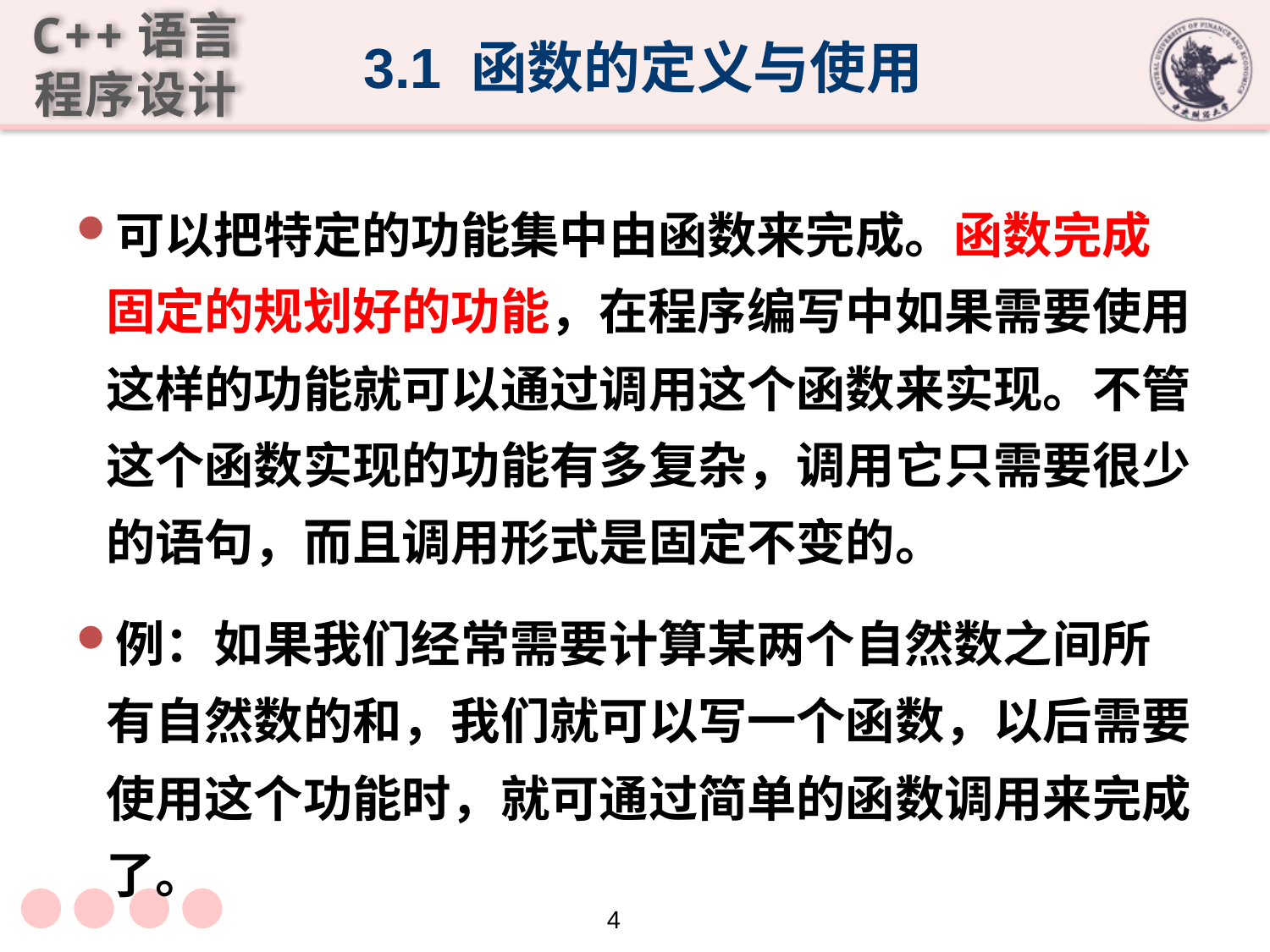

3.1 函数的定义与使用
可以把特定的功能集中由函数来完成。函数完成固定的规划好的功能，在程序编写中如果需要使用这样的功能就可以通过调用这个函数来实现。不管这个函数实现的功能有多复杂，调用它只需要很少的语句，而且调用形式是固定不变的。
例：如果我们经常需要计算某两个自然数之间所有自然数的和，我们就可以写一个函数，以后需要使用这个功能时，就可通过简单的函数调用来完成了。
4